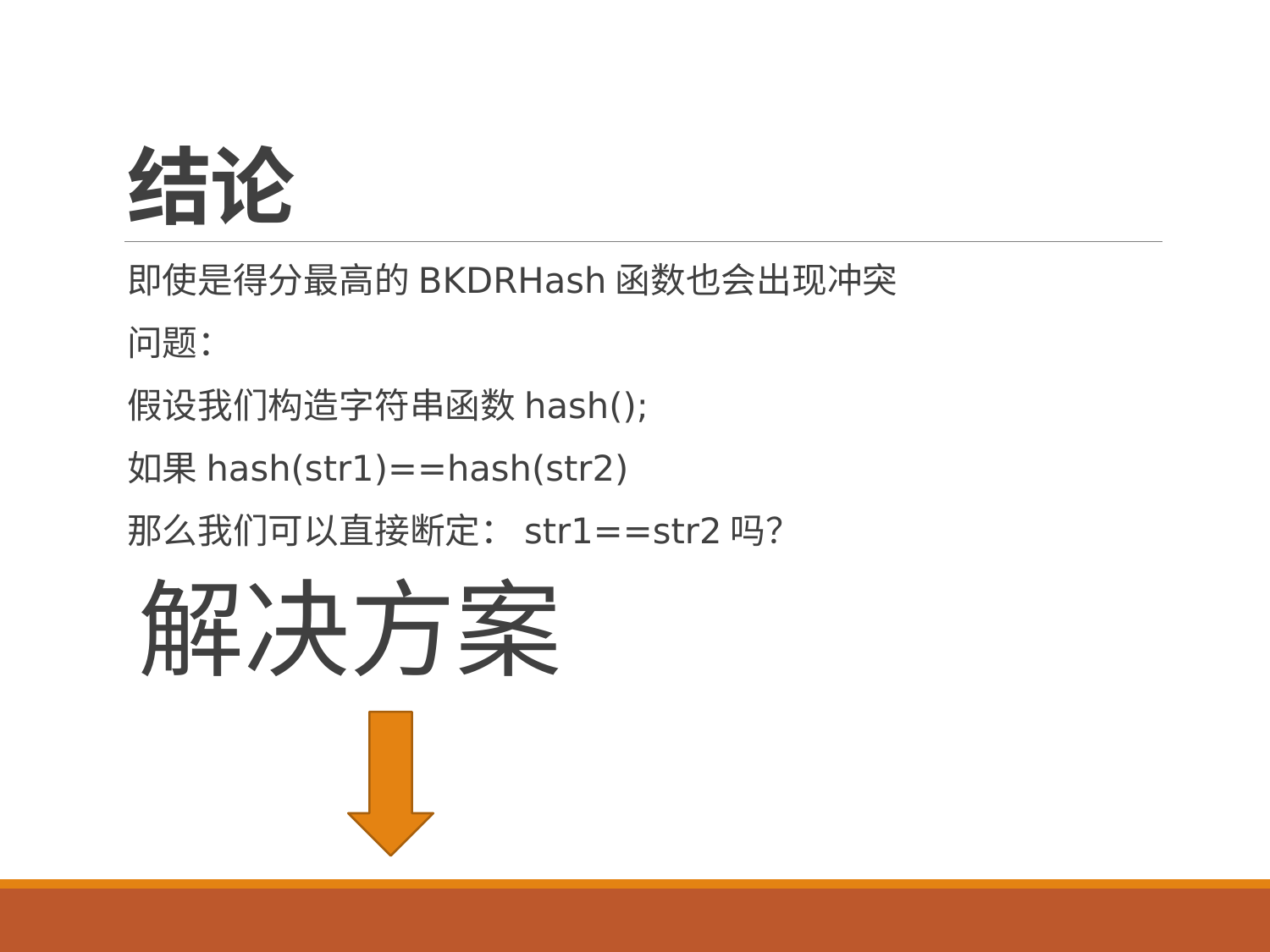

# 结论
即使是得分最高的BKDRHash函数也会出现冲突
问题：
假设我们构造字符串函数hash();
如果hash(str1)==hash(str2)
那么我们可以直接断定：str1==str2吗？
解决方案